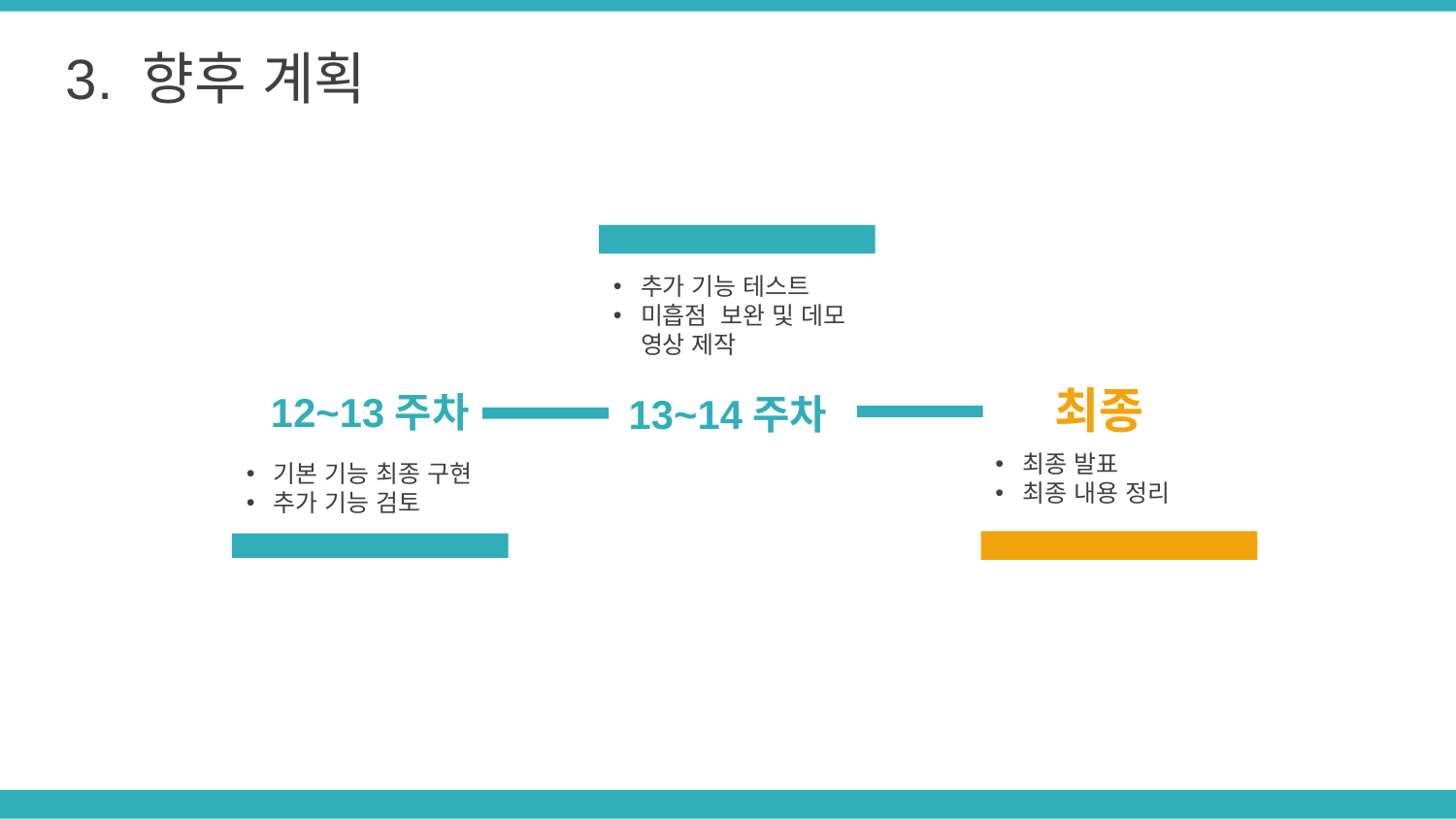

3. 향후 계획

추가 기능 테스트
미흡점  보완 및 데모 영상 제작

최종
12~13주차
13~14주차

최종 발표
최종 내용 정리
기본 기능 최종 구현
추가 기능 검토